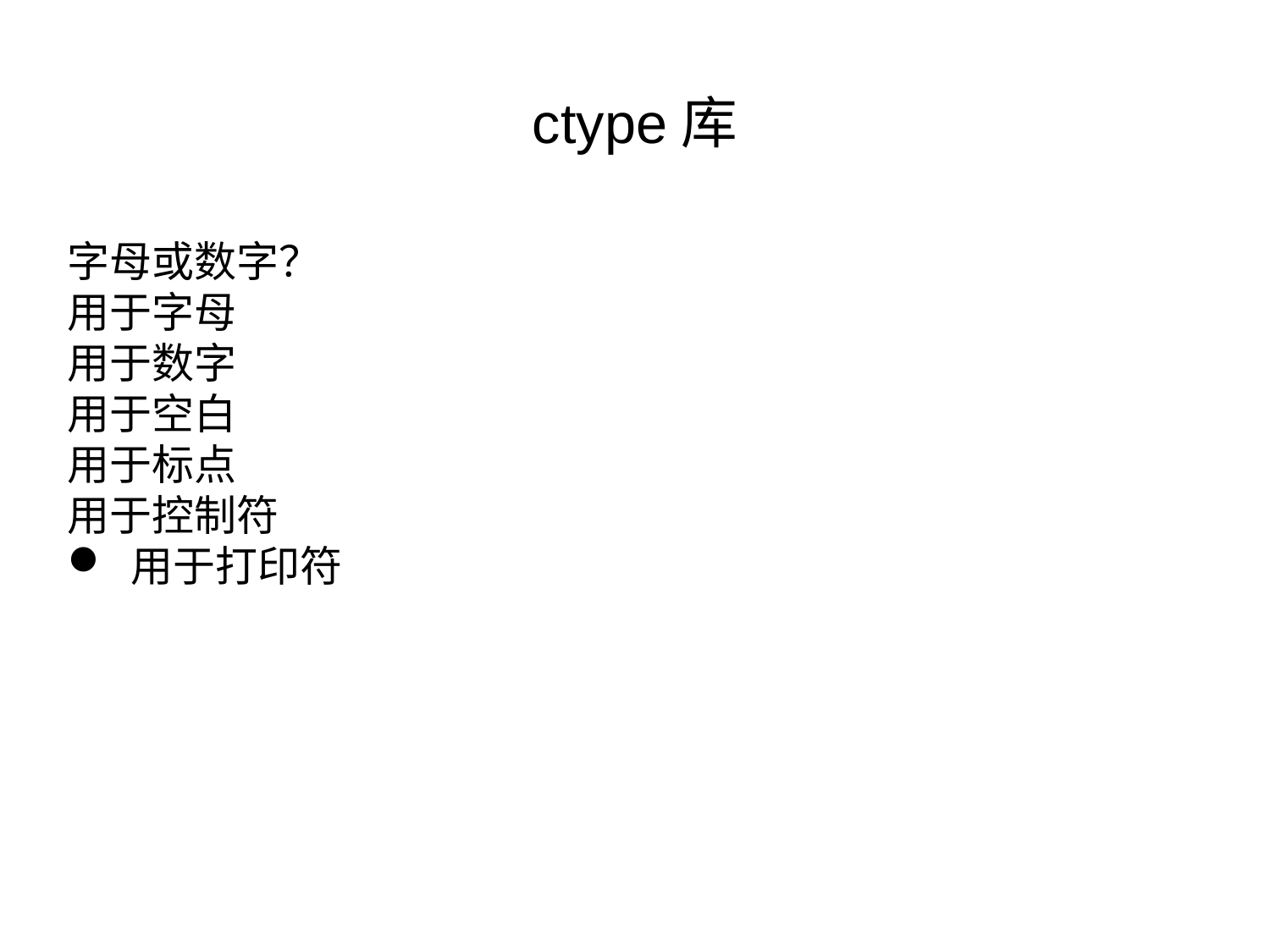

ctype库
字母或数字？
用于字母
用于数字
用于空白
用于标点
用于控制符
用于打印符